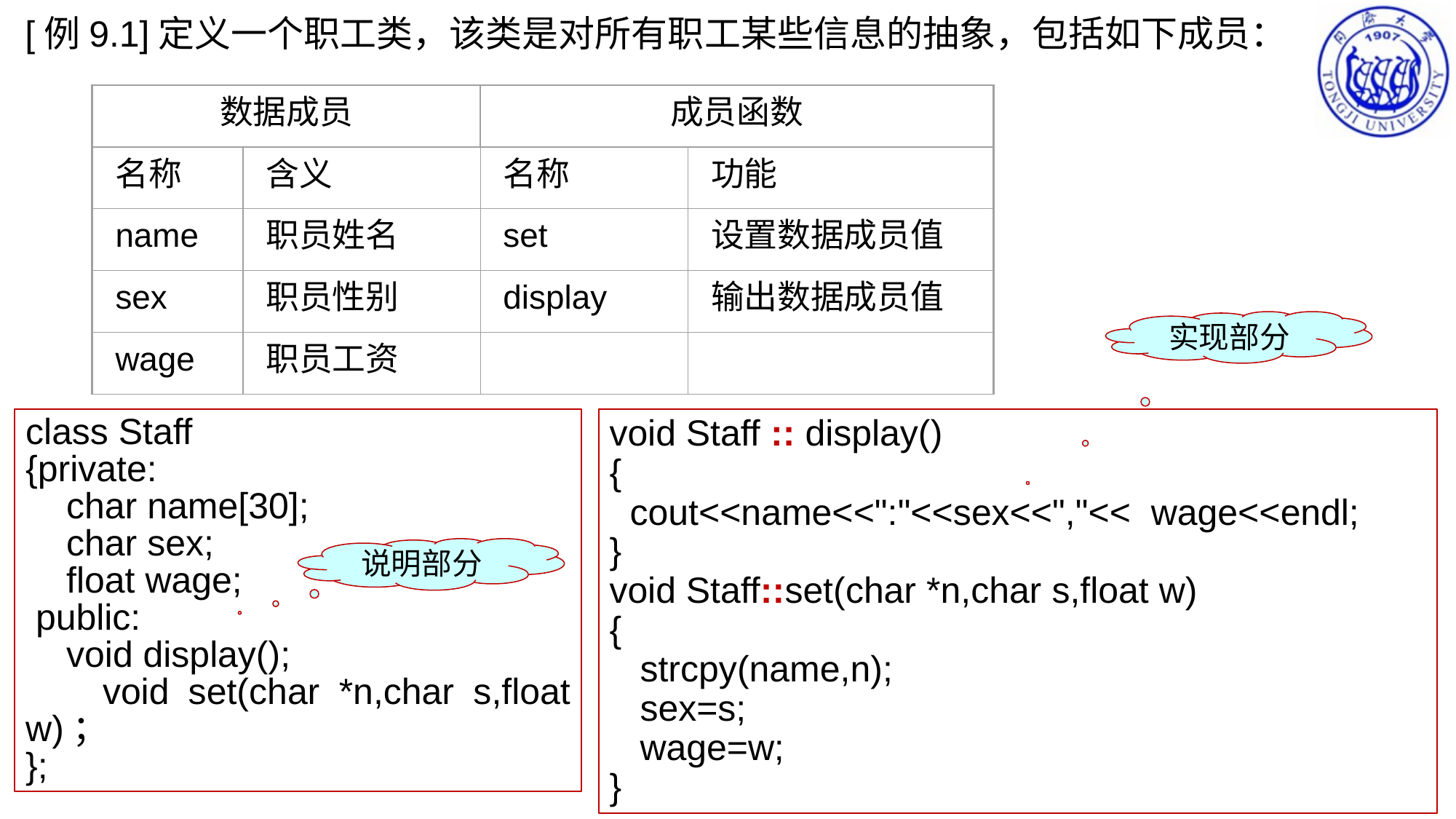

[例9.1]定义一个职工类，该类是对所有职工某些信息的抽象，包括如下成员：

数据成员

成员函数

名称

含义

名称

功能

name

职员姓名

set

设置数据成员值

sex

职员性别

display

输出数据成员值

wage

职员工资

实现部分
class Staff
{private:
    char name[30];
    char sex;
    float wage;
 public:
    void display();
    void set(char *n,char s,float w)；
};
void Staff :: display()
{
  cout<<name<<":"<<sex<<","<<  wage<<endl;
}
void Staff::set(char *n,char s,float w)
{
   strcpy(name,n);
   sex=s;
   wage=w;
}
说明部分